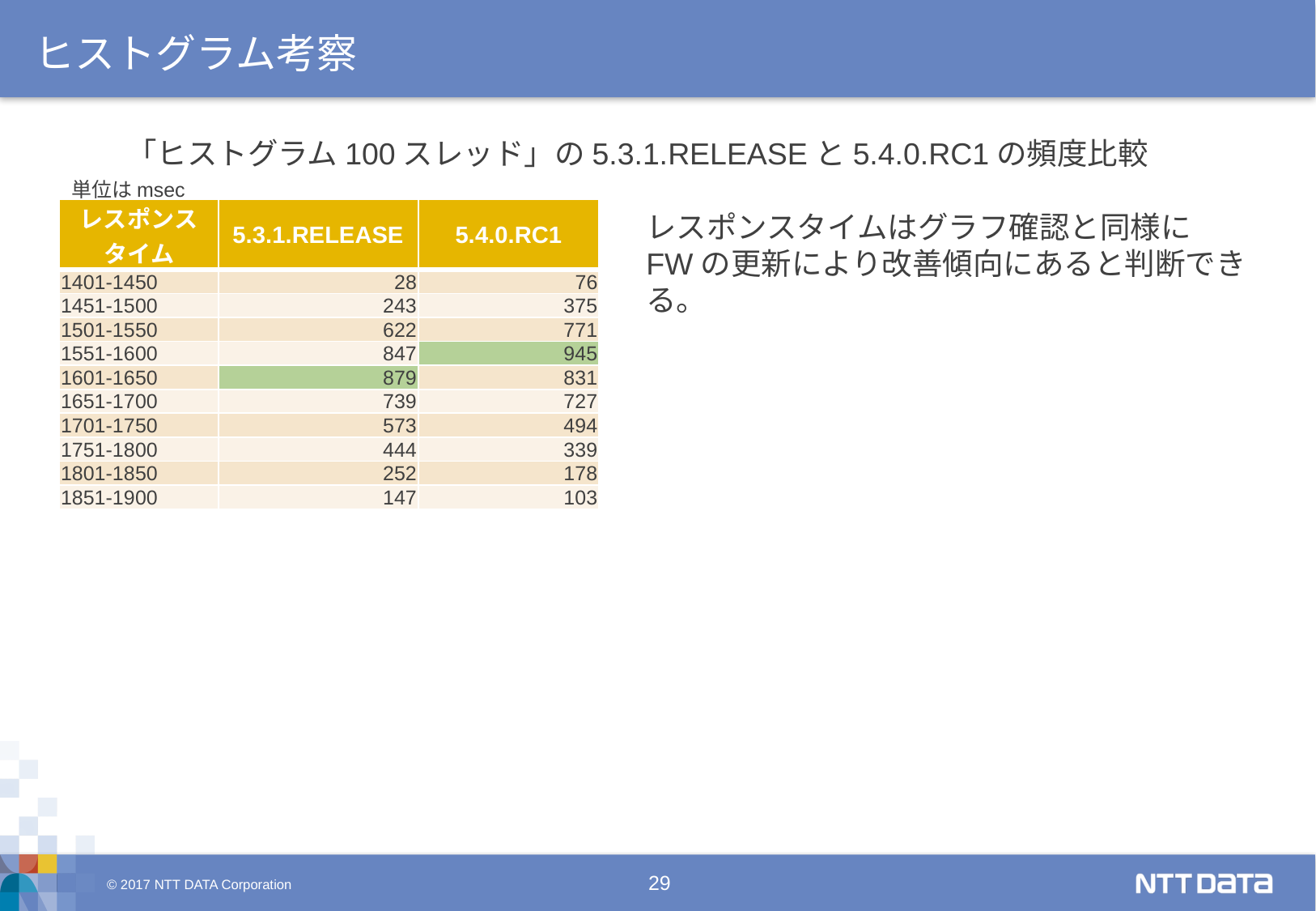

ヒストグラム考察
「ヒストグラム100スレッド」の5.3.1.RELEASEと5.4.0.RC1の頻度比較
単位はmsec
| レスポンス タイム | 5.3.1.RELEASE | 5.4.0.RC1 |
| --- | --- | --- |
| 1401-1450 | 28 | 76 |
| 1451-1500 | 243 | 375 |
| 1501-1550 | 622 | 771 |
| 1551-1600 | 847 | 945 |
| 1601-1650 | 879 | 831 |
| 1651-1700 | 739 | 727 |
| 1701-1750 | 573 | 494 |
| 1751-1800 | 444 | 339 |
| 1801-1850 | 252 | 178 |
| 1851-1900 | 147 | 103 |
レスポンスタイムはグラフ確認と同様に
FWの更新により改善傾向にあると判断できる。